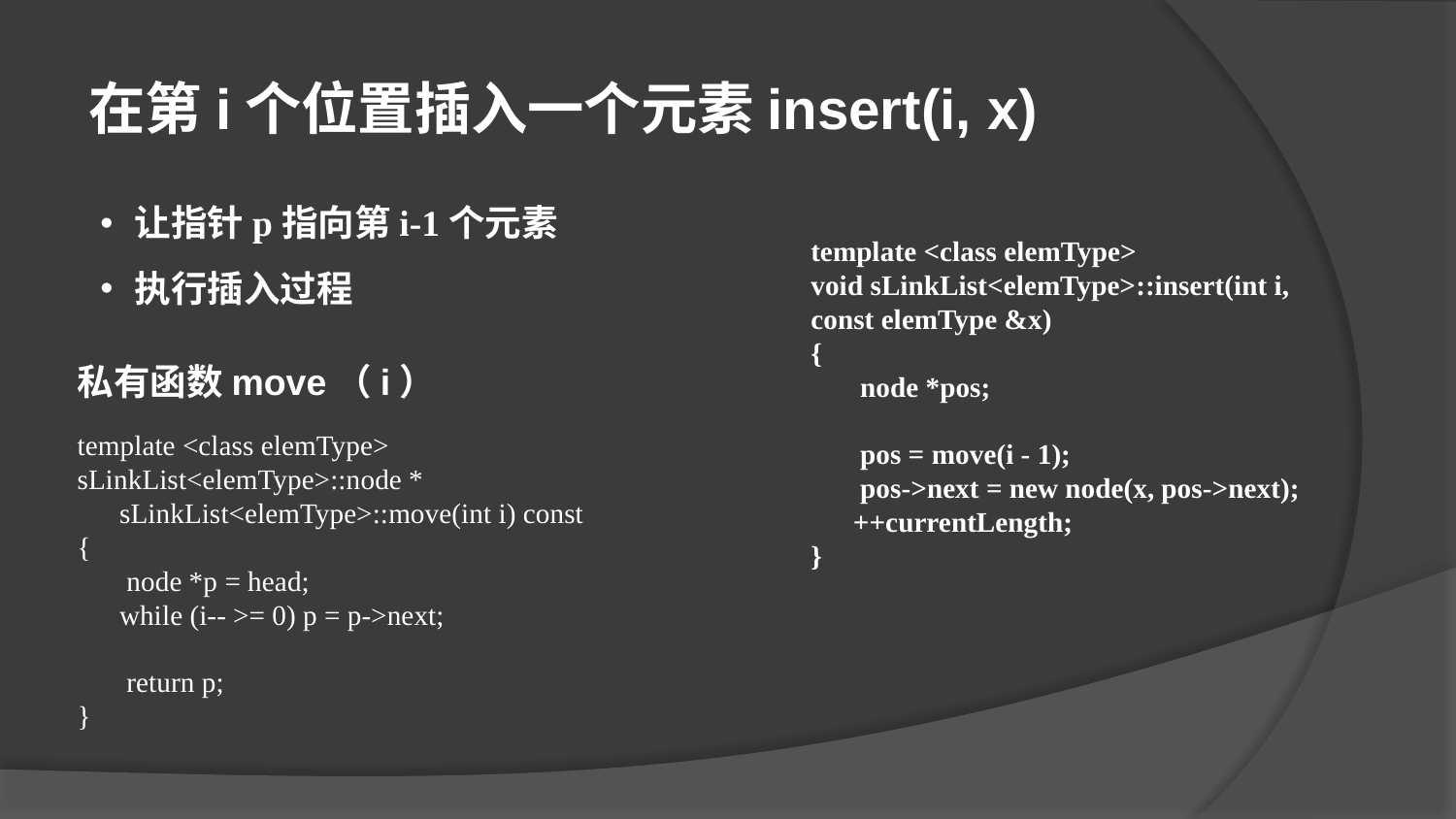

在第i个位置插入一个元素insert(i, x)
让指针p指向第i-1个元素
执行插入过程
template <class elemType>
void sLinkList<elemType>::insert(int i, const elemType &x)
{
       node *pos;

       pos = move(i - 1);
       pos->next = new node(x, pos->next);
      ++currentLength;
}
私有函数move（i）
template <class elemType>
sLinkList<elemType>::node *
      sLinkList<elemType>::move(int i) const
{
       node *p = head;
      while (i-- >= 0) p = p->next;

       return p;
}